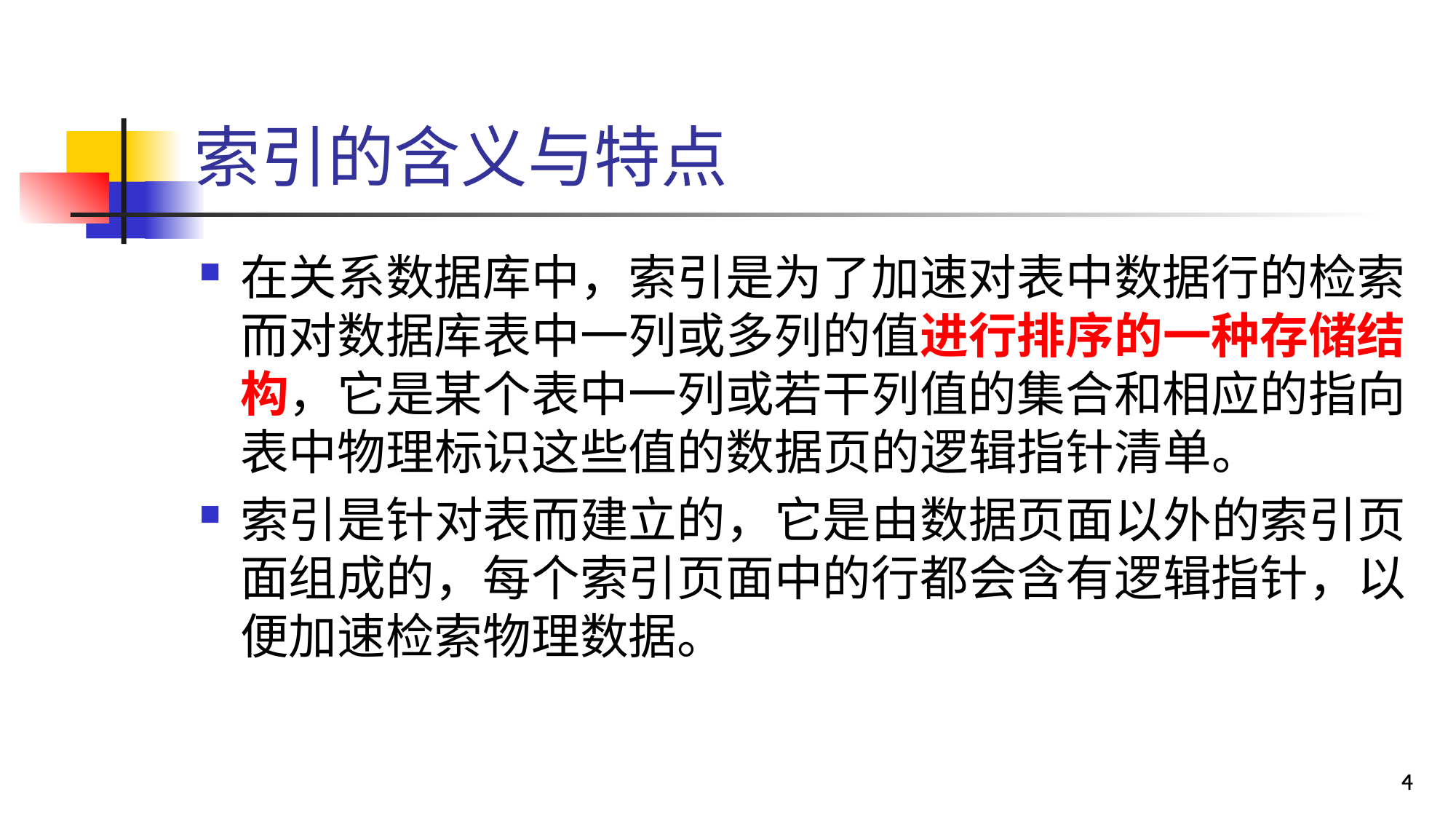

# 索引的含义与特点
在关系数据库中，索引是为了加速对表中数据行的检索而对数据库表中一列或多列的值进行排序的一种存储结构，它是某个表中一列或若干列值的集合和相应的指向表中物理标识这些值的数据页的逻辑指针清单。
索引是针对表而建立的，它是由数据页面以外的索引页面组成的，每个索引页面中的行都会含有逻辑指针，以便加速检索物理数据。
4